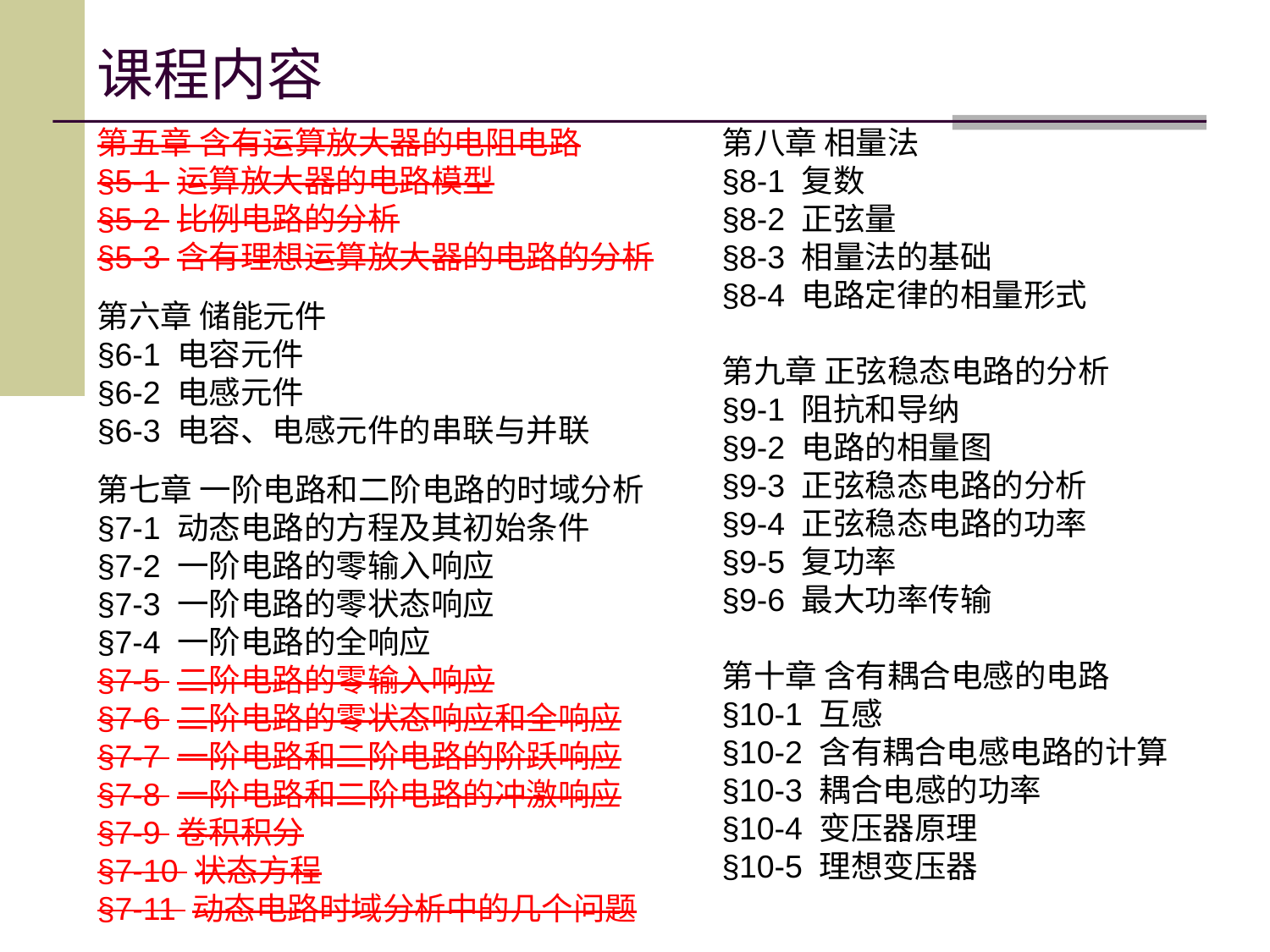

# 课程内容
第五章 含有运算放大器的电阻电路
§5-1 运算放大器的电路模型
§5-2 比例电路的分析
§5-3 含有理想运算放大器的电路的分析
第六章 储能元件
§6-1 电容元件
§6-2 电感元件
§6-3 电容、电感元件的串联与并联
第七章 一阶电路和二阶电路的时域分析
§7-1 动态电路的方程及其初始条件
§7-2 一阶电路的零输入响应
§7-3 一阶电路的零状态响应
§7-4 一阶电路的全响应
§7-5 二阶电路的零输入响应
§7-6 二阶电路的零状态响应和全响应
§7-7 一阶电路和二阶电路的阶跃响应
§7-8 一阶电路和二阶电路的冲激响应
§7-9 卷积积分
§7-10 状态方程
§7-11 动态电路时域分析中的几个问题

第八章 相量法
§8-1 复数
§8-2 正弦量
§8-3 相量法的基础
§8-4 电路定律的相量形式
第九章 正弦稳态电路的分析
§9-1 阻抗和导纳
§9-2 电路的相量图
§9-3 正弦稳态电路的分析
§9-4 正弦稳态电路的功率
§9-5 复功率
§9-6 最大功率传输
第十章 含有耦合电感的电路
§10-1 互感
§10-2 含有耦合电感电路的计算
§10-3 耦合电感的功率
§10-4 变压器原理
§10-5 理想变压器